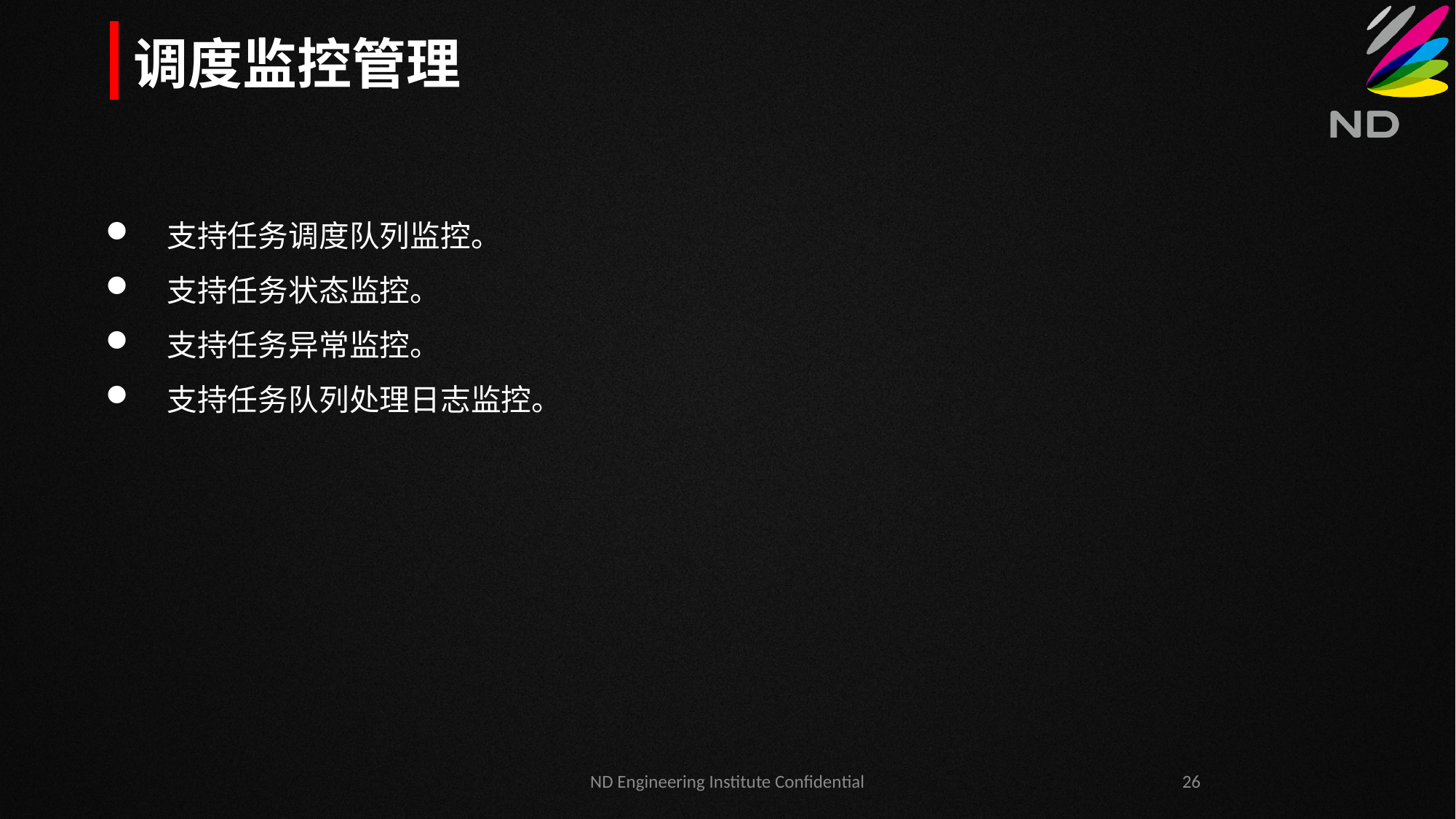

调度监控管理
支持任务调度队列监控。
支持任务状态监控。
支持任务异常监控。
支持任务队列处理日志监控。
ND Engineering Institute Confidential
26